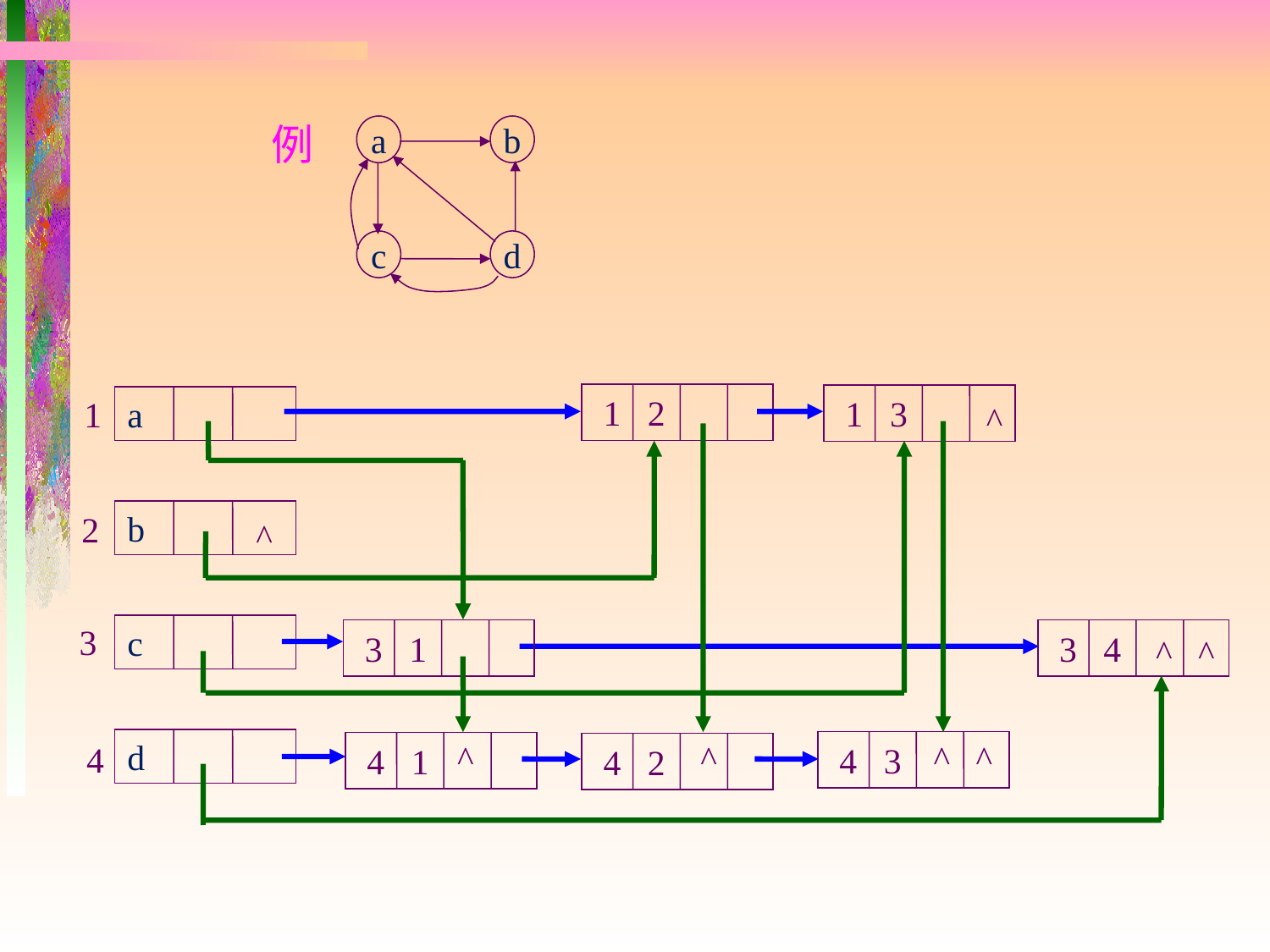

例
a
b

c
d

 1   2
 1   3
 3   1
 3   4
 4   3
 4   1
 4   2

1
a

b

2
3
c

d

4
^

^
^
^

^
^
^
^